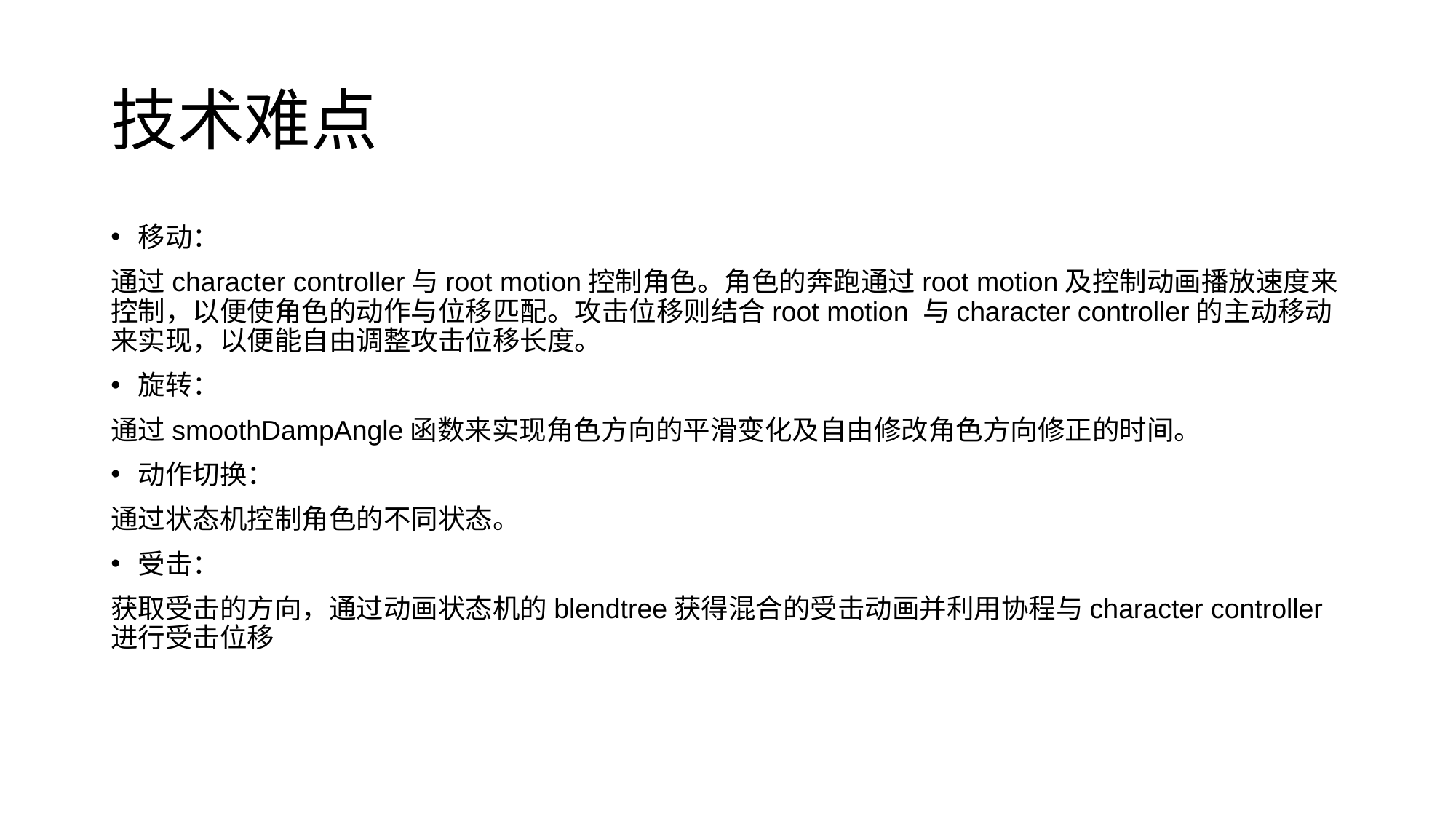

# 技术难点
移动：
通过character controller与root motion控制角色。角色的奔跑通过root motion及控制动画播放速度来控制，以便使角色的动作与位移匹配。攻击位移则结合root motion 与character controller的主动移动来实现，以便能自由调整攻击位移长度。
旋转：
通过smoothDampAngle函数来实现角色方向的平滑变化及自由修改角色方向修正的时间。
动作切换：
通过状态机控制角色的不同状态。
受击：
获取受击的方向，通过动画状态机的blendtree获得混合的受击动画并利用协程与character controller进行受击位移